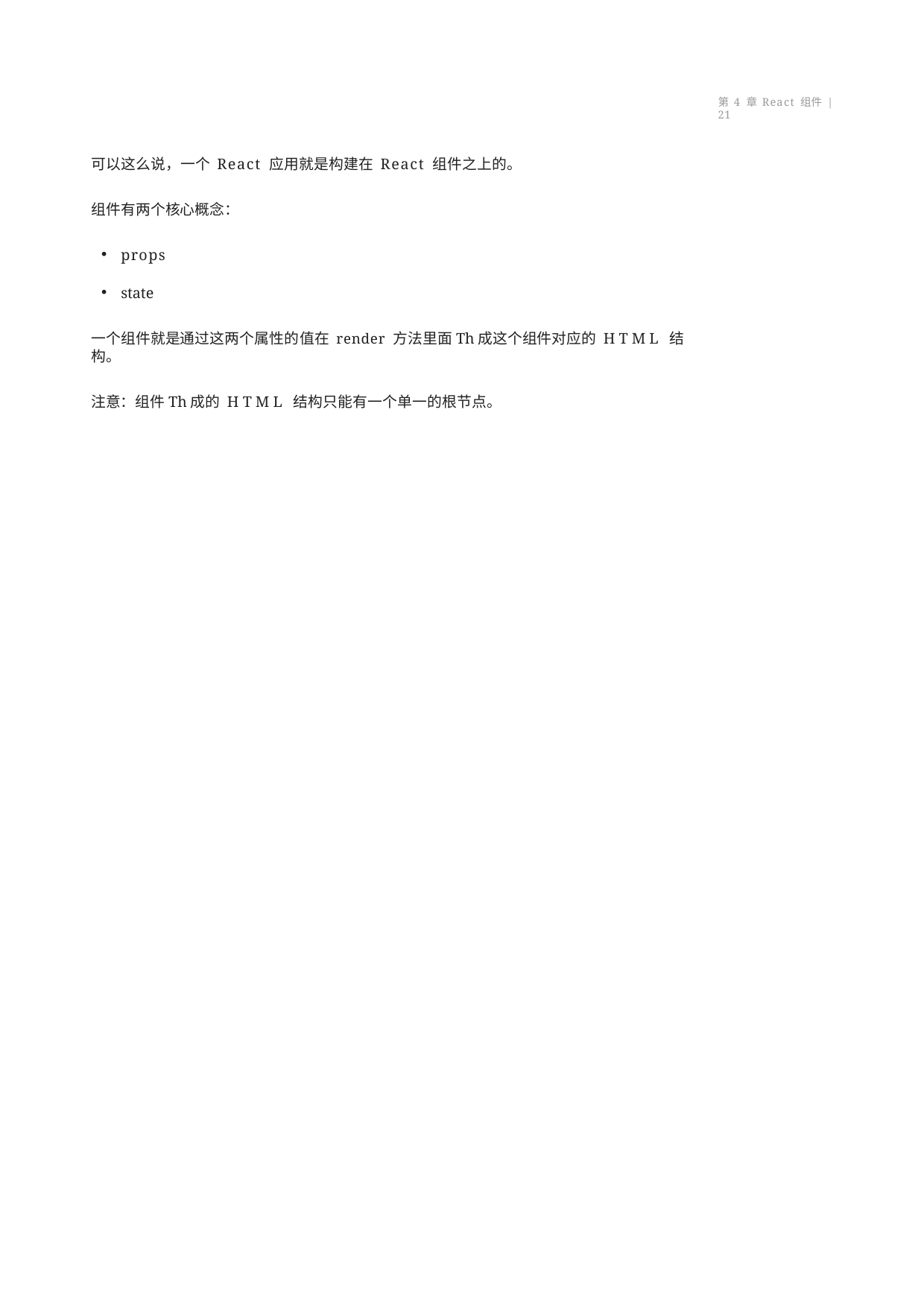

第 4 章 React 组件 | 21
可以这么说，一个 React 应用就是构建在 React 组件之上的。

组件有两个核心概念：

props

state

一个组件就是通过这两个属性的值在 render 方法里面Th成这个组件对应的 HTML 结构。

注意：组件Th成的 HTML 结构只能有一个单一的根节点。